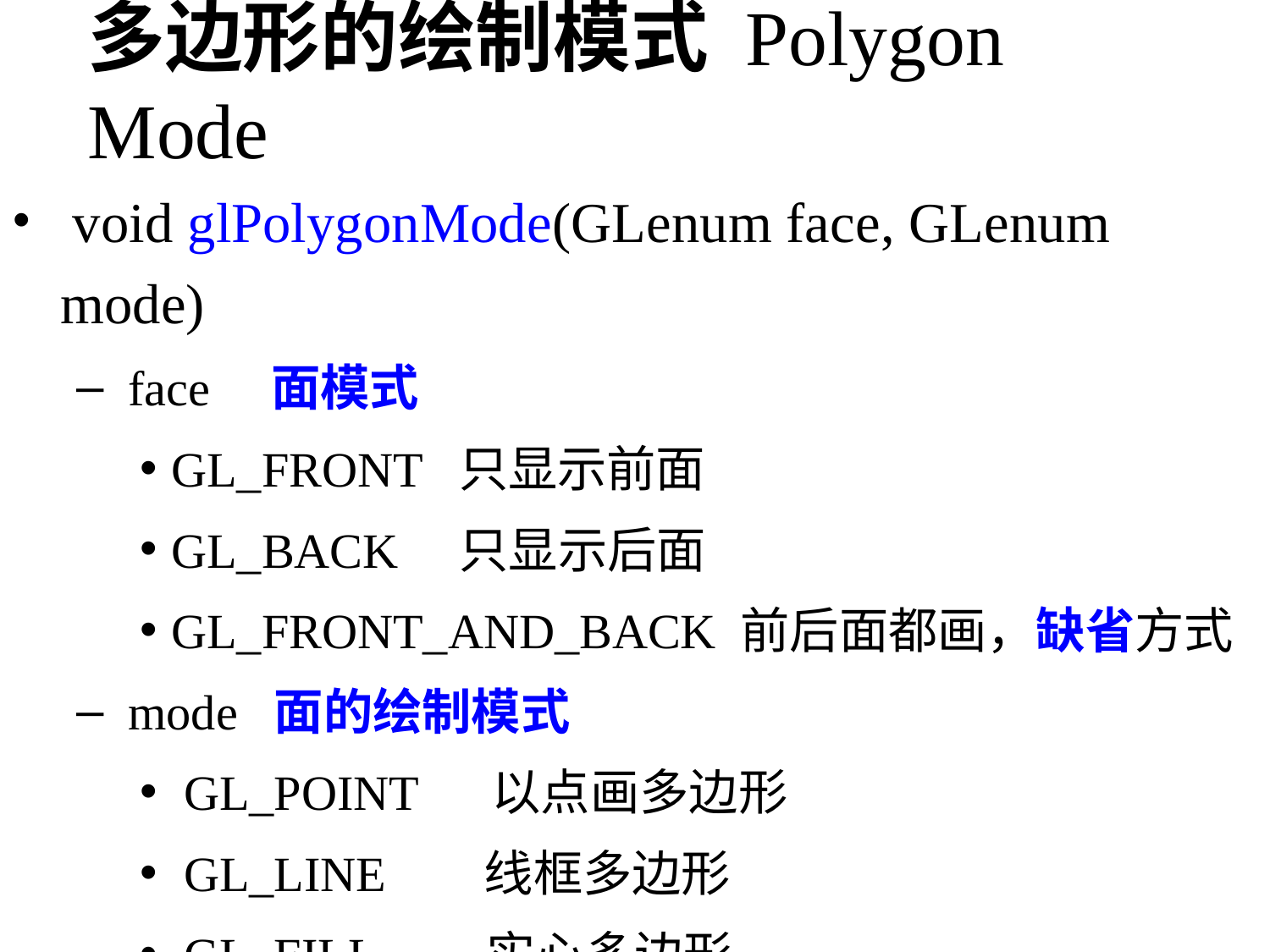

# 多边形的绘制模式 Polygon Mode
 void glPolygonMode(GLenum face, GLenum mode)
 face    面模式
GL_FRONT  只显示前面
GL_BACK    只显示后面
GL_FRONT_AND_BACK 前后面都画，缺省方式
 mode  面的绘制模式
 GL_POINT     以点画多边形
 GL_LINE       线框多边形
 GL_FILL        实心多边形